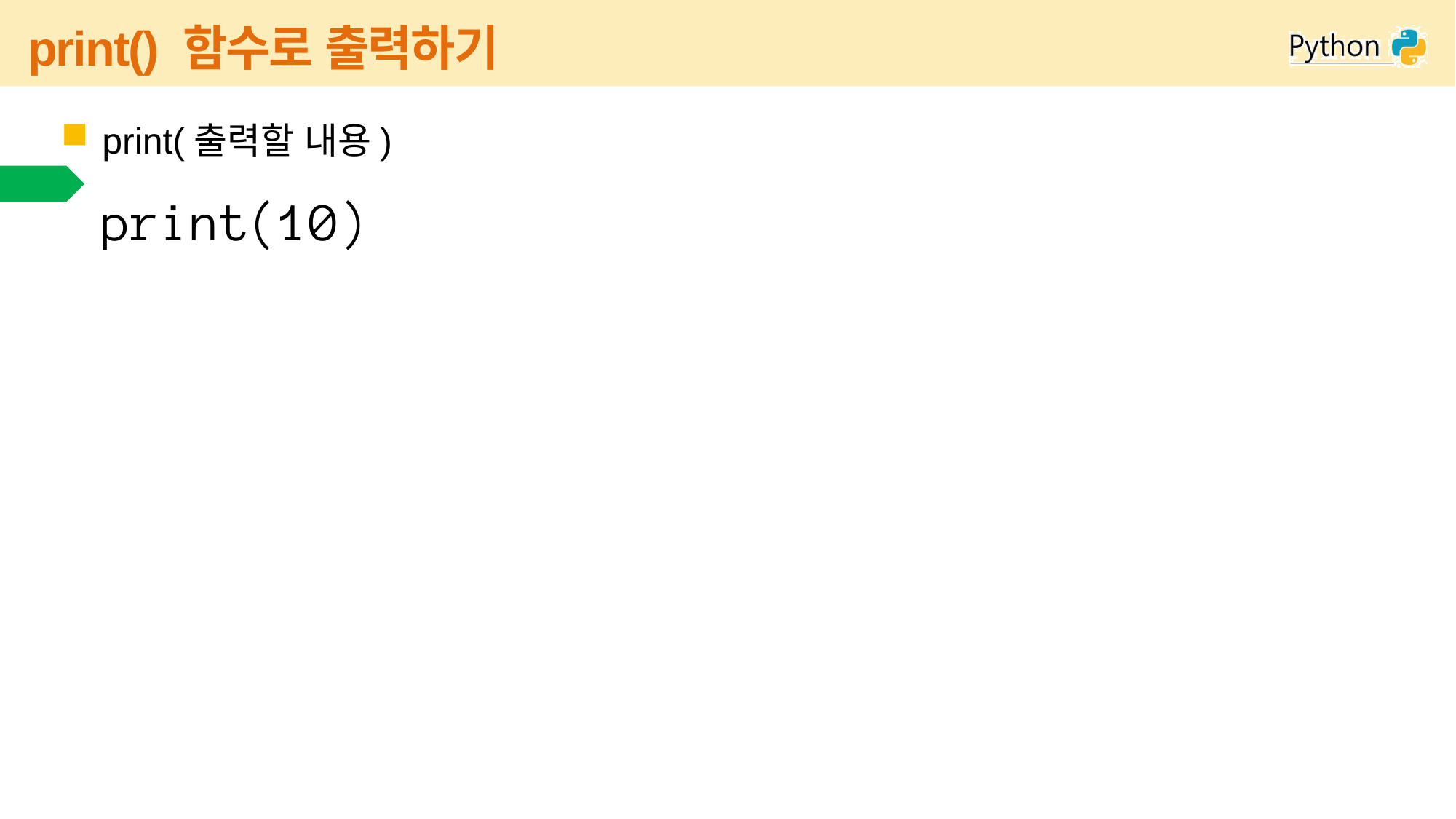

# print() 함수로 출력하기
print(출력할 내용)

코드
print(10)